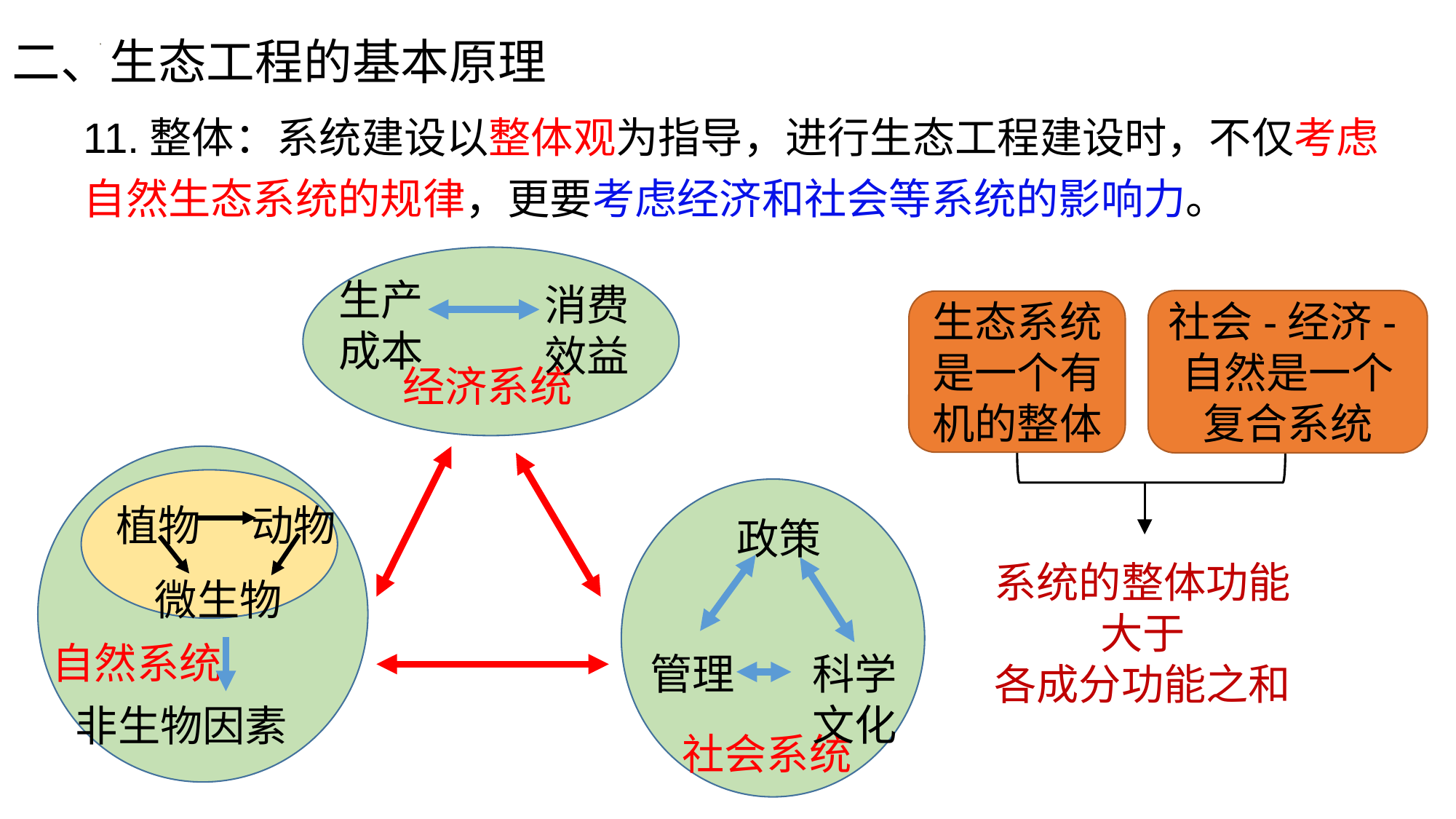

二、生态工程的基本原理
11.整体：系统建设以整体观为指导，进行生态工程建设时，不仅考虑自然生态系统的规律，更要考虑经济和社会等系统的影响力。

生产成本
消费效益
经济系统

植物
动物
政策
微生物
自然系统
科学文化
管理
非生物因素
社会系统
社会-经济-自然是一个复合系统
生态系统是一个有机的整体

系统的整体功能
大于
各成分功能之和